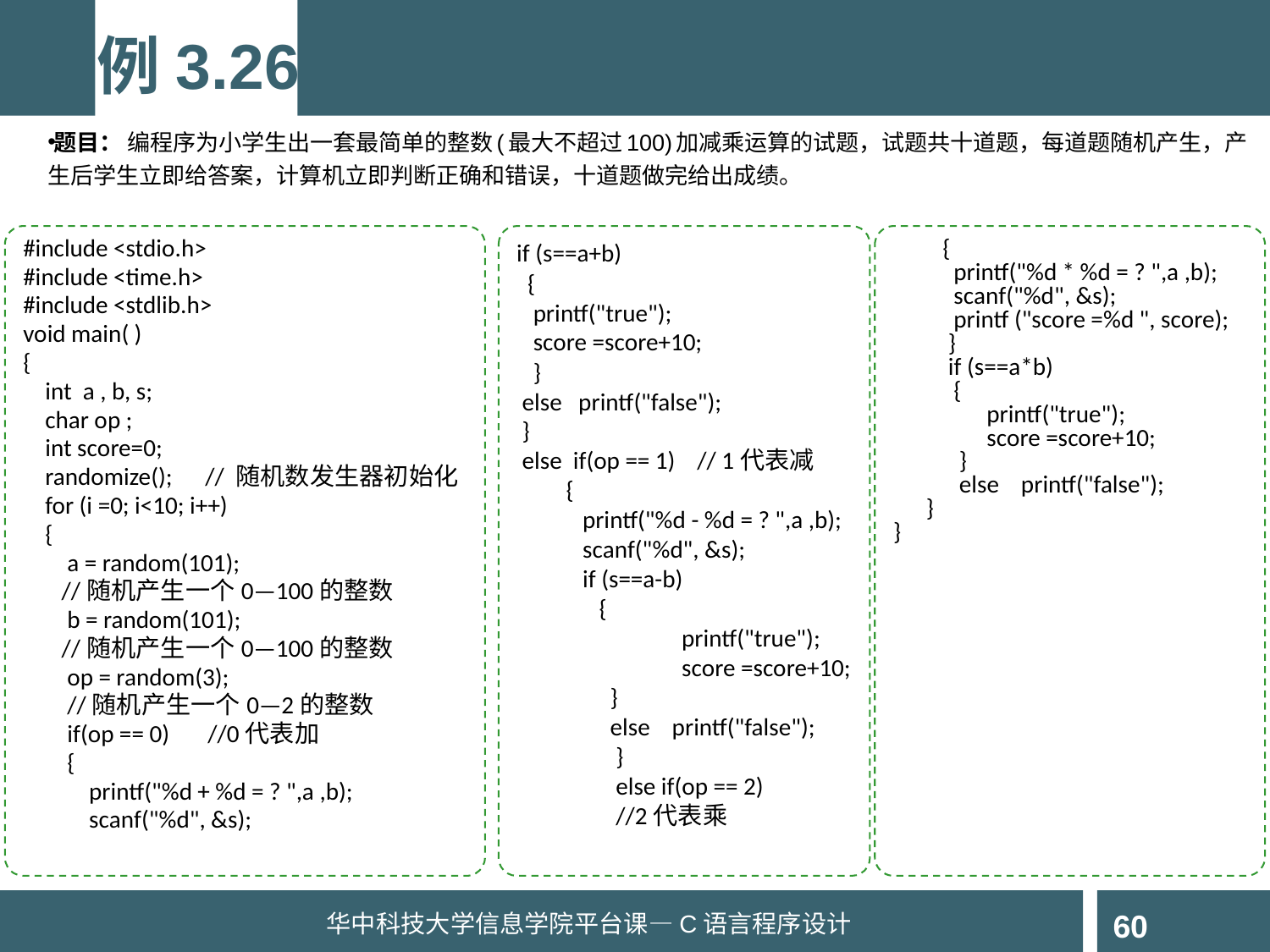

例3.26
题目： 编程序为小学生出一套最简单的整数(最大不超过100)加减乘运算的试题，试题共十道题，每道题随机产生，产生后学生立即给答案，计算机立即判断正确和错误，十道题做完给出成绩。

#include <stdio.h>
#include <time.h>
#include <stdlib.h>
void main( )
{
    int  a , b, s;
    char op ;
    int score=0;
    randomize();      // 随机数发生器初始化
    for (i =0; i<10; i++)
    {
        a = random(101);
       //随机产生一个0—100的整数
        b = random(101);
       //随机产生一个0—100的整数
        op = random(3);
        //随机产生一个0—2的整数
        if(op == 0)       //0代表加
        {
            printf("%d + %d = ? ",a ,b);
            scanf("%d", &s);
if (s==a+b)
  {
   printf("true");
   score =score+10;
   }
 else   printf("false");
 }
 else  if(op == 1)    // 1代表减
         {
            printf("%d - %d = ? ",a ,b);
            scanf("%d", &s);
            if (s==a-b)
               {
                              printf("true");
                              score =score+10;
                 }
                 else    printf("false");
                  }
                  else if(op == 2)
                  //2代表乘

         {
           printf("%d * %d = ? ",a ,b);
           scanf("%d", &s);
           printf ("score =%d ", score);
          }
          if (s==a*b)
           {
                 printf("true");
                 score =score+10;
            }
            else    printf("false");
      }
}